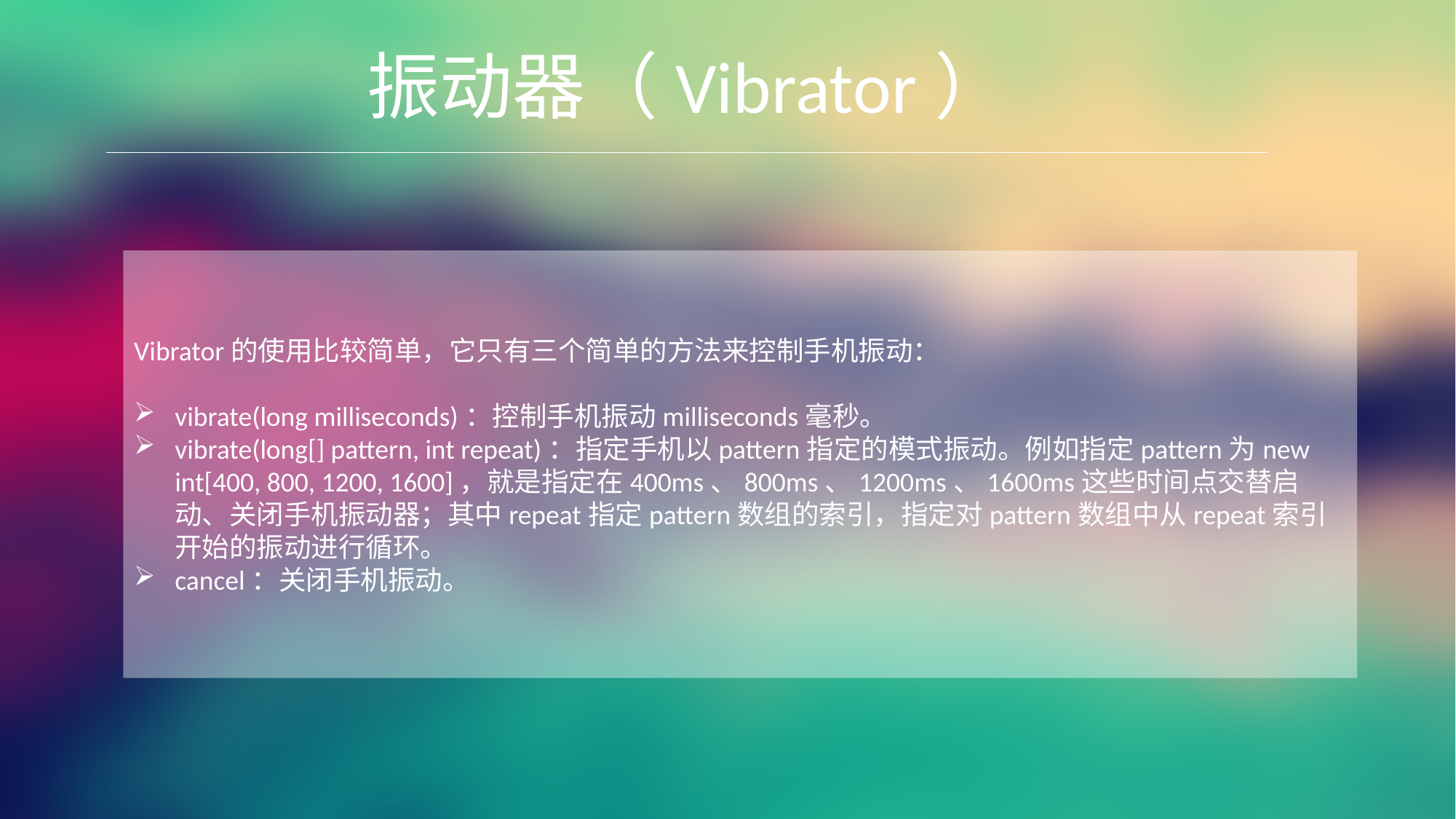

振动器（Vibrator）
Vibrator的使用比较简单，它只有三个简单的方法来控制手机振动：

vibrate(long milliseconds)：控制手机振动milliseconds毫秒。
vibrate(long[] pattern, int repeat)：指定手机以pattern指定的模式振动。例如指定pattern为new int[400, 800, 1200, 1600]，就是指定在400ms、800ms、1200ms、1600ms这些时间点交替启动、关闭手机振动器；其中repeat指定pattern数组的索引，指定对pattern数组中从repeat索引开始的振动进行循环。
cancel：关闭手机振动。